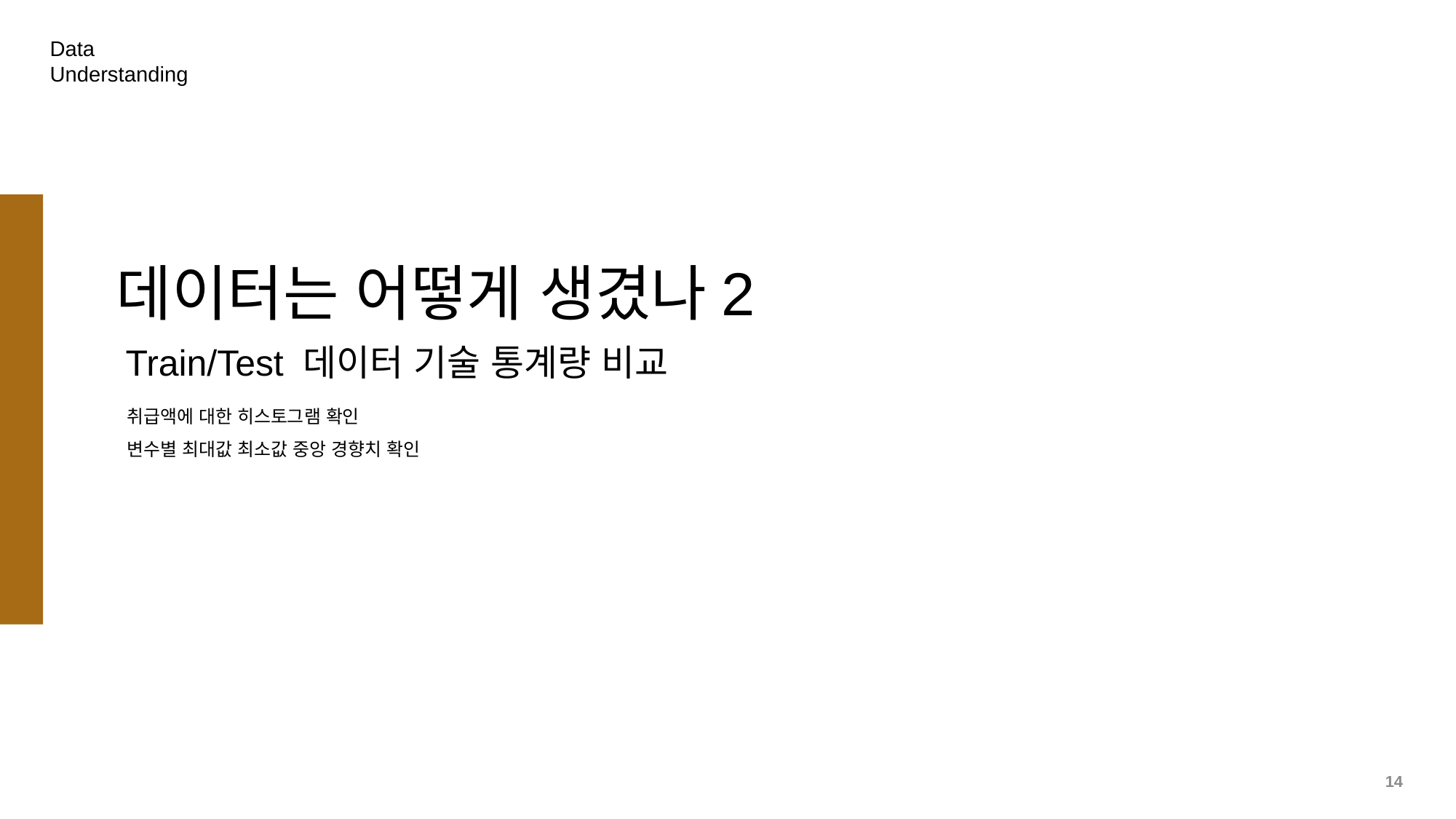

Data
Understanding
데이터는 어떻게 생겼나2
Train/Test 데이터 기술 통계량 비교

취급액에 대한 히스토그램 확인
변수별 최대값 최소값 중앙 경향치 확인

14